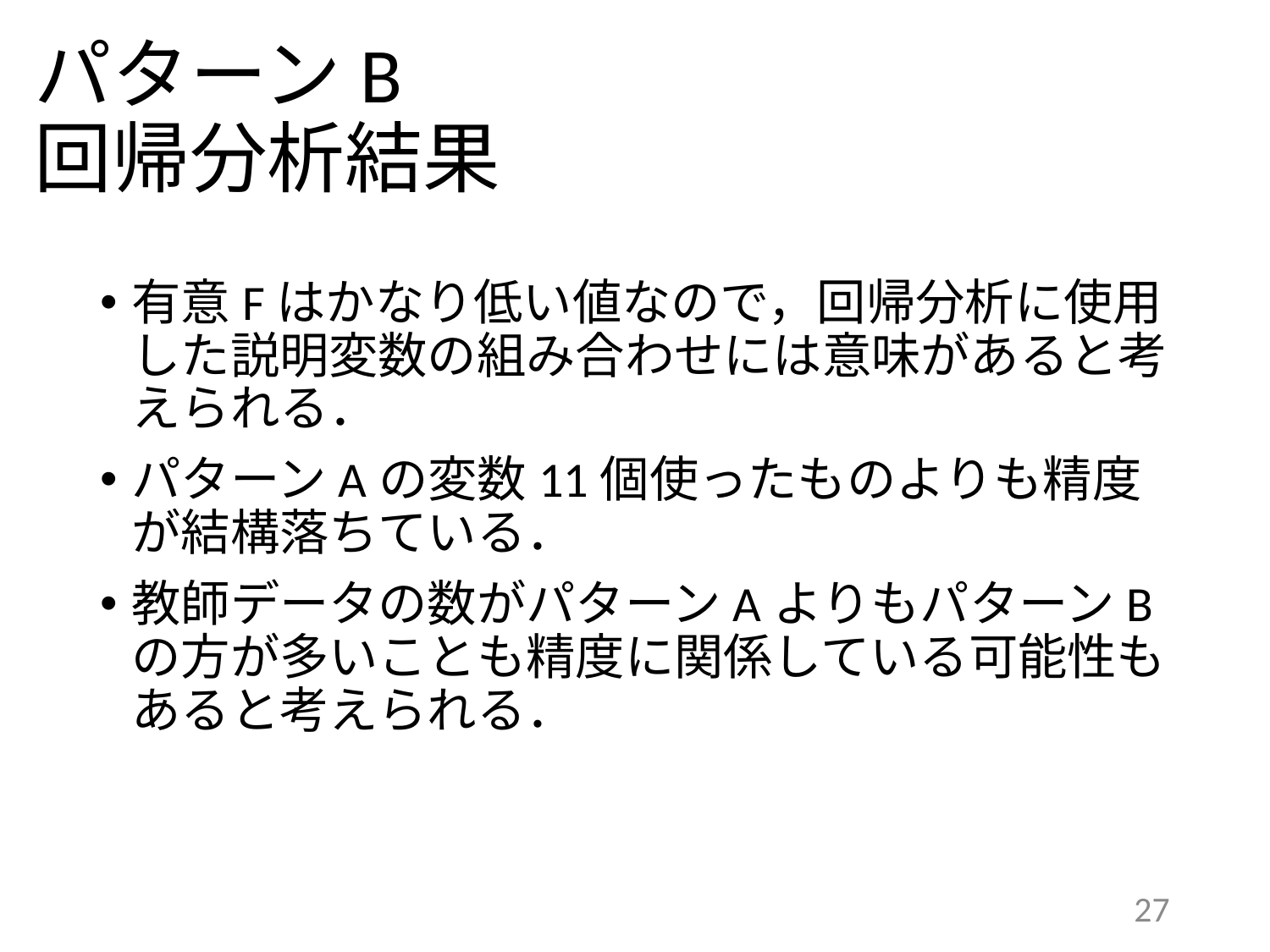

# パターンB 回帰分析結果
有意Fはかなり低い値なので，回帰分析に使用した説明変数の組み合わせには意味があると考えられる．
パターンAの変数11個使ったものよりも精度が結構落ちている．
教師データの数がパターンAよりもパターンBの方が多いことも精度に関係している可能性もあると考えられる．
27